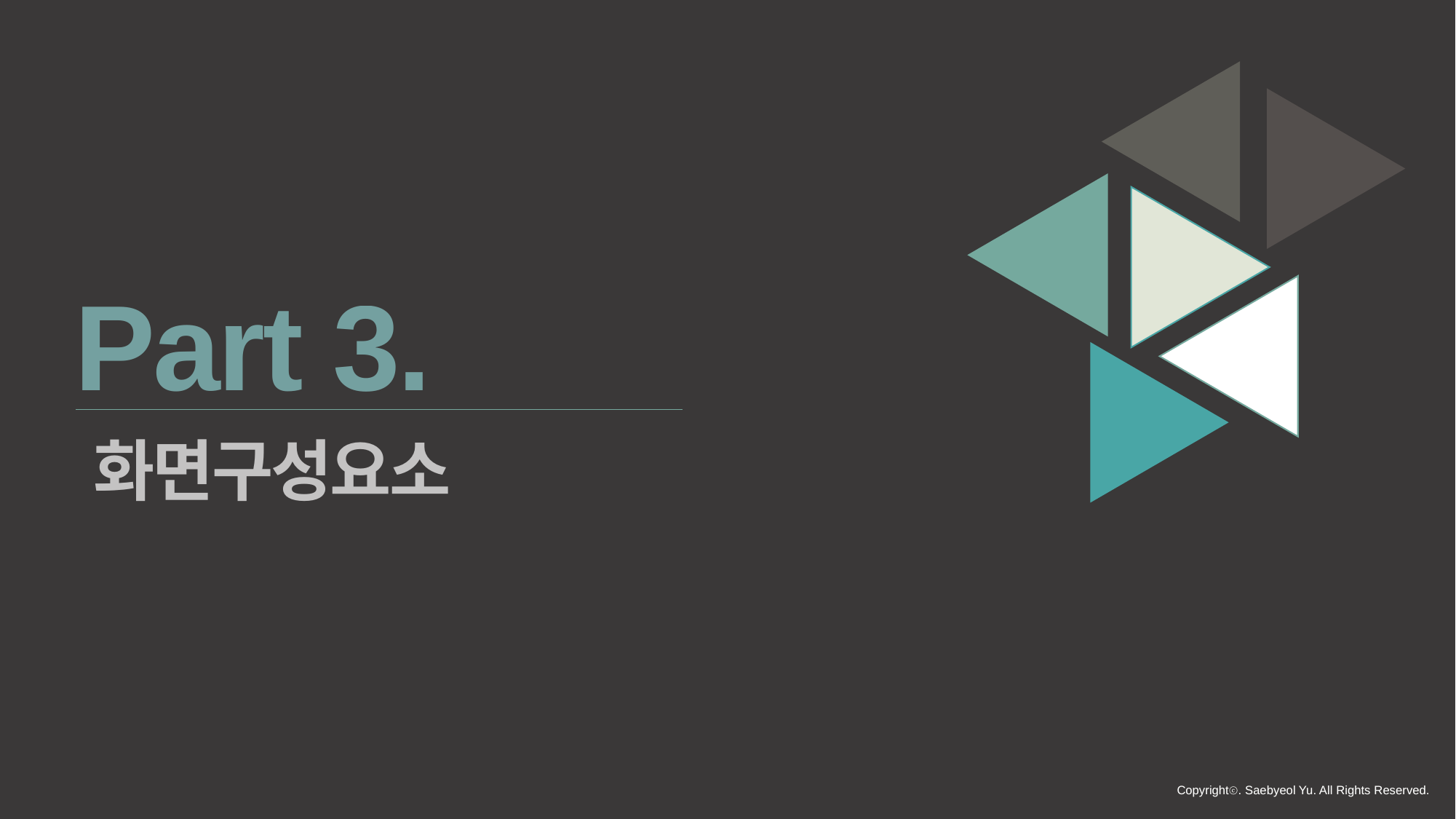

Part 3.
화면구성요소
Copyrightⓒ. Saebyeol Yu. All Rights Reserved.